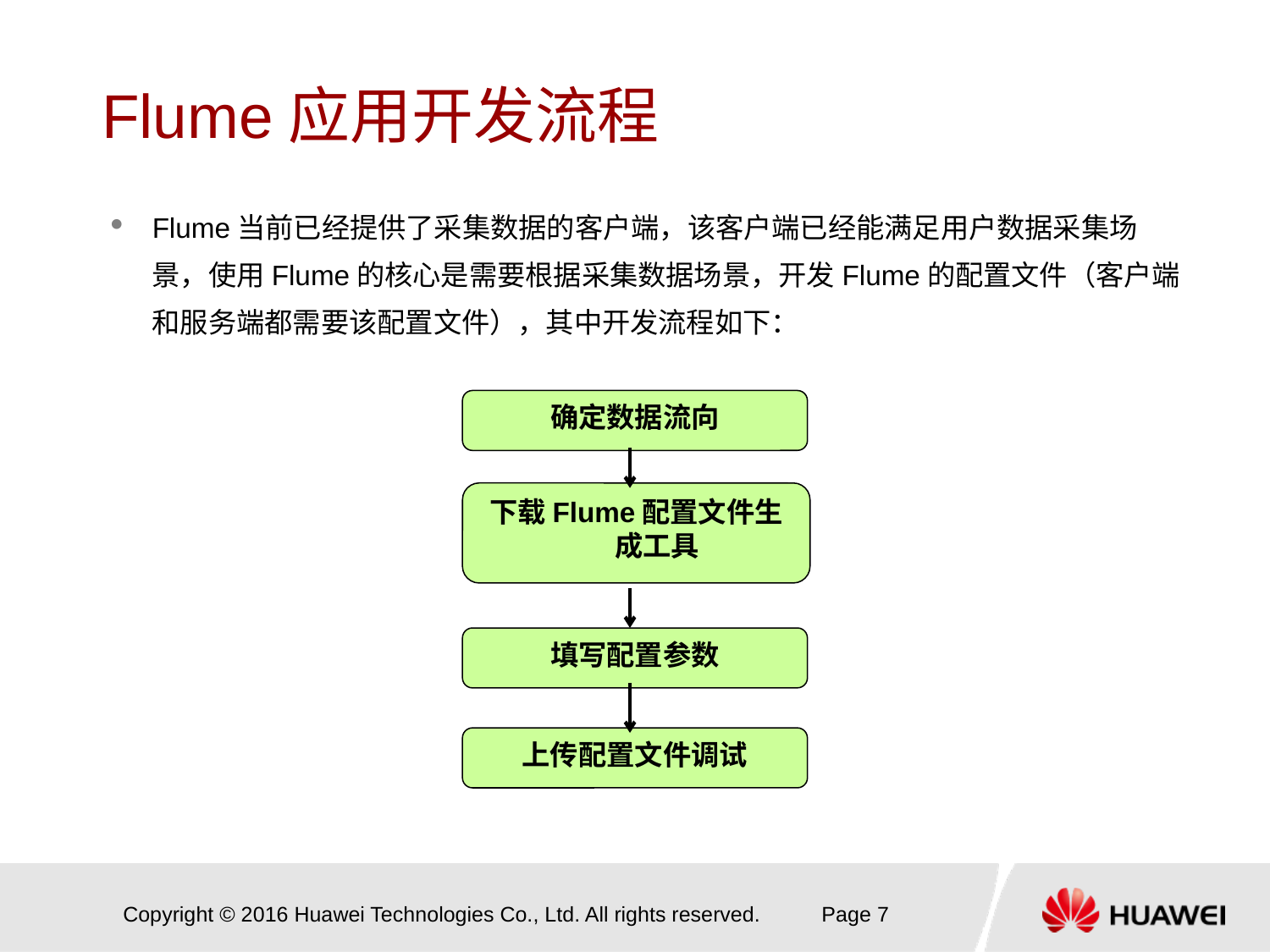

# Flume应用开发流程
Flume当前已经提供了采集数据的客户端，该客户端已经能满足用户数据采集场景，使用Flume的核心是需要根据采集数据场景，开发Flume的配置文件（客户端和服务端都需要该配置文件），其中开发流程如下：

确定数据流向
下载Flume配置文件生成工具
填写配置参数
上传配置文件调试